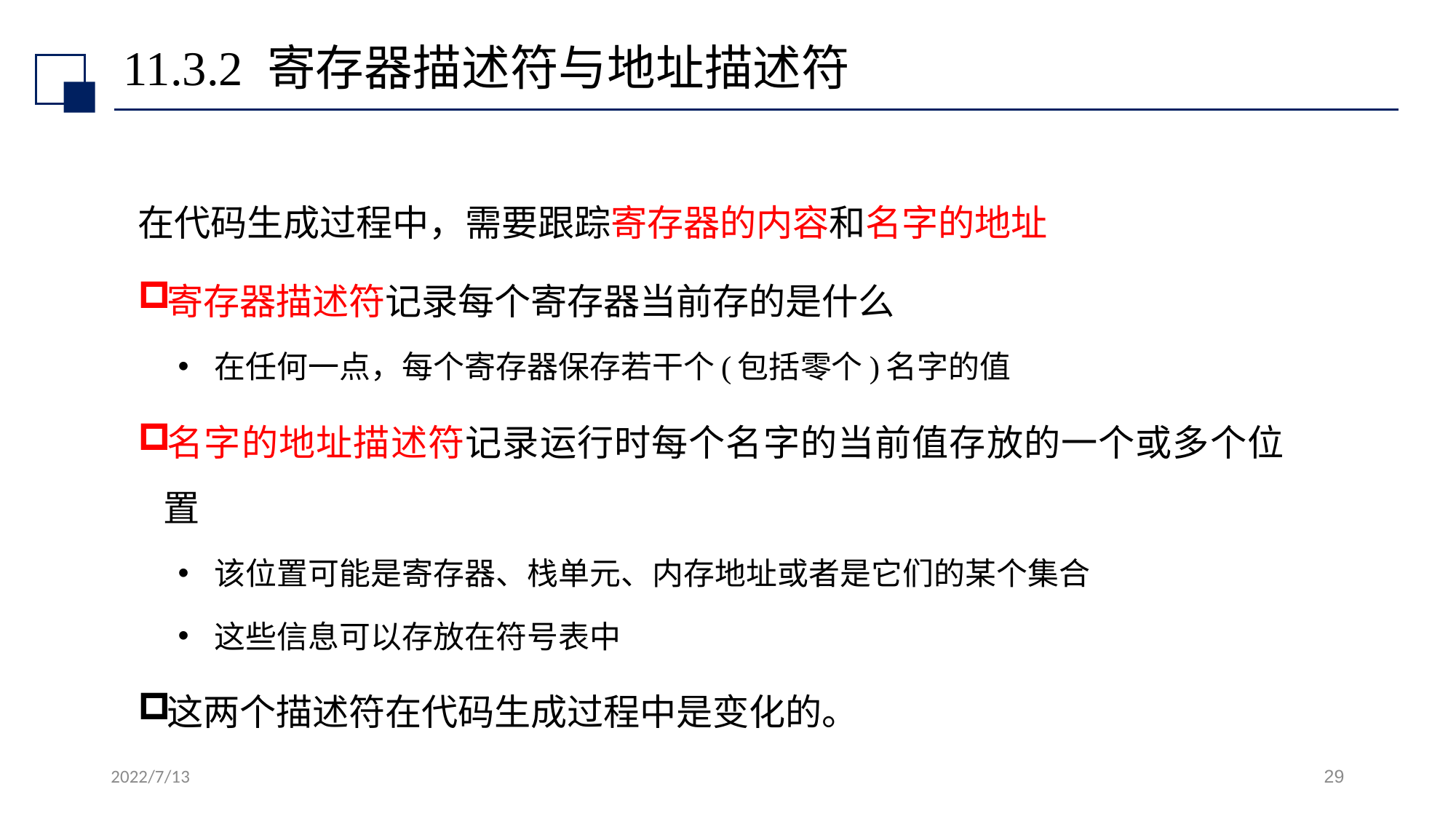

# 11.3.2 寄存器描述符与地址描述符
在代码生成过程中，需要跟踪寄存器的内容和名字的地址
寄存器描述符记录每个寄存器当前存的是什么
在任何一点，每个寄存器保存若干个(包括零个)名字的值
名字的地址描述符记录运行时每个名字的当前值存放的一个或多个位置
该位置可能是寄存器、栈单元、内存地址或者是它们的某个集合
这些信息可以存放在符号表中
这两个描述符在代码生成过程中是变化的。
2022/7/13
29